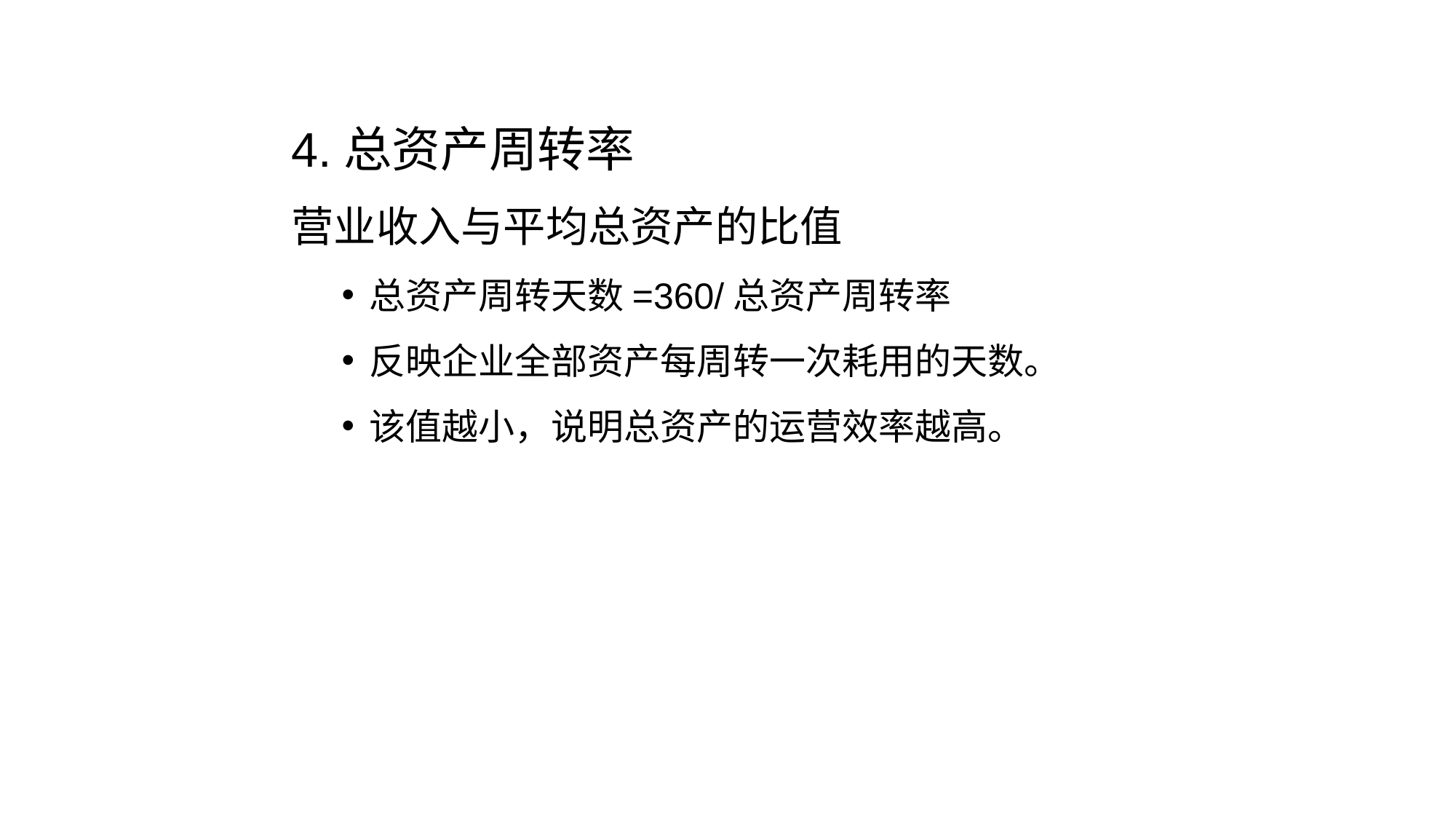

# 4.总资产周转率
营业收入与平均总资产的比值
总资产周转天数=360/总资产周转率
反映企业全部资产每周转一次耗用的天数。
该值越小，说明总资产的运营效率越高。